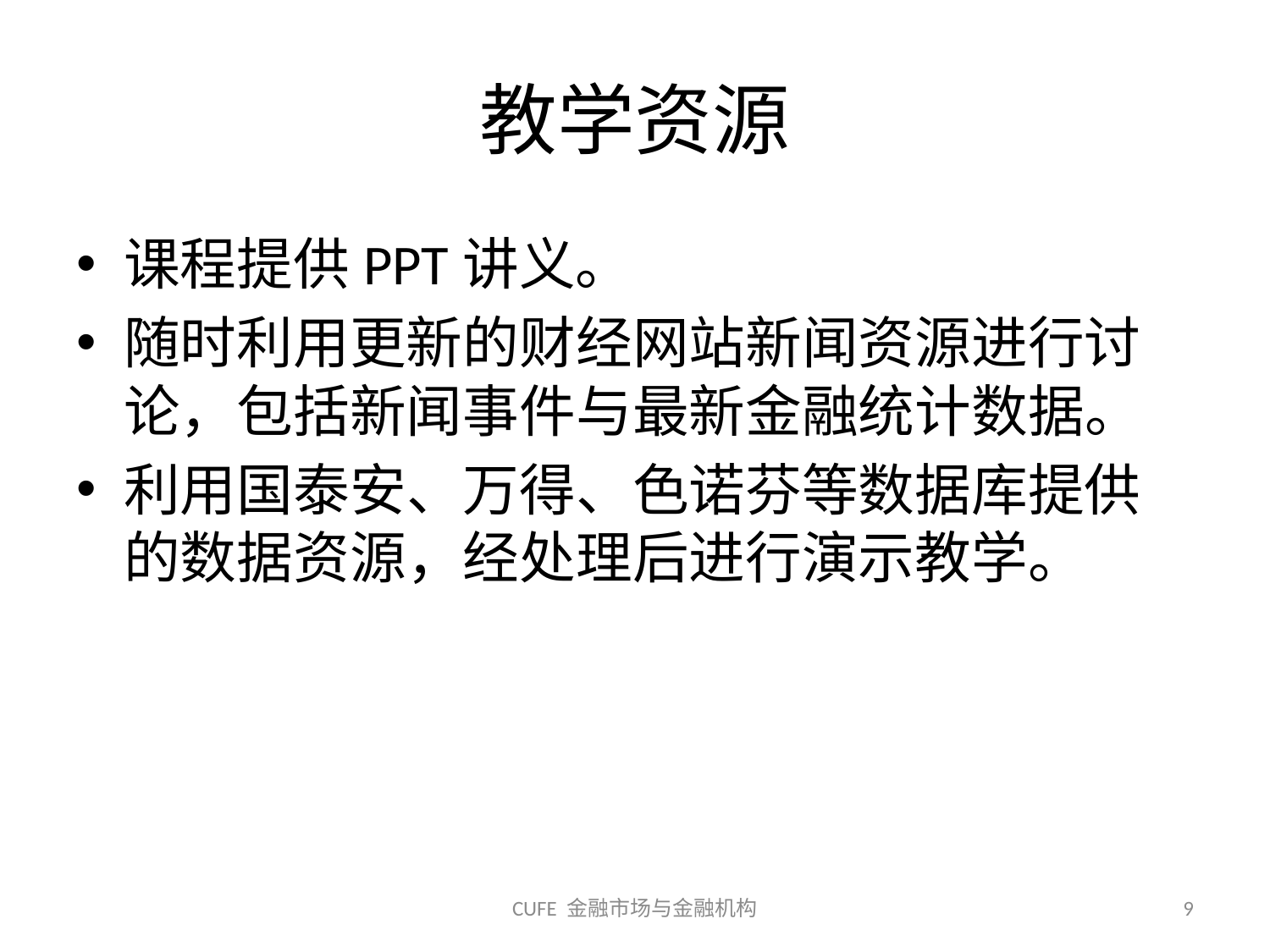

# 教学资源
课程提供PPT讲义。
随时利用更新的财经网站新闻资源进行讨论，包括新闻事件与最新金融统计数据。
利用国泰安、万得、色诺芬等数据库提供的数据资源，经处理后进行演示教学。

CUFE 金融市场与金融机构
9